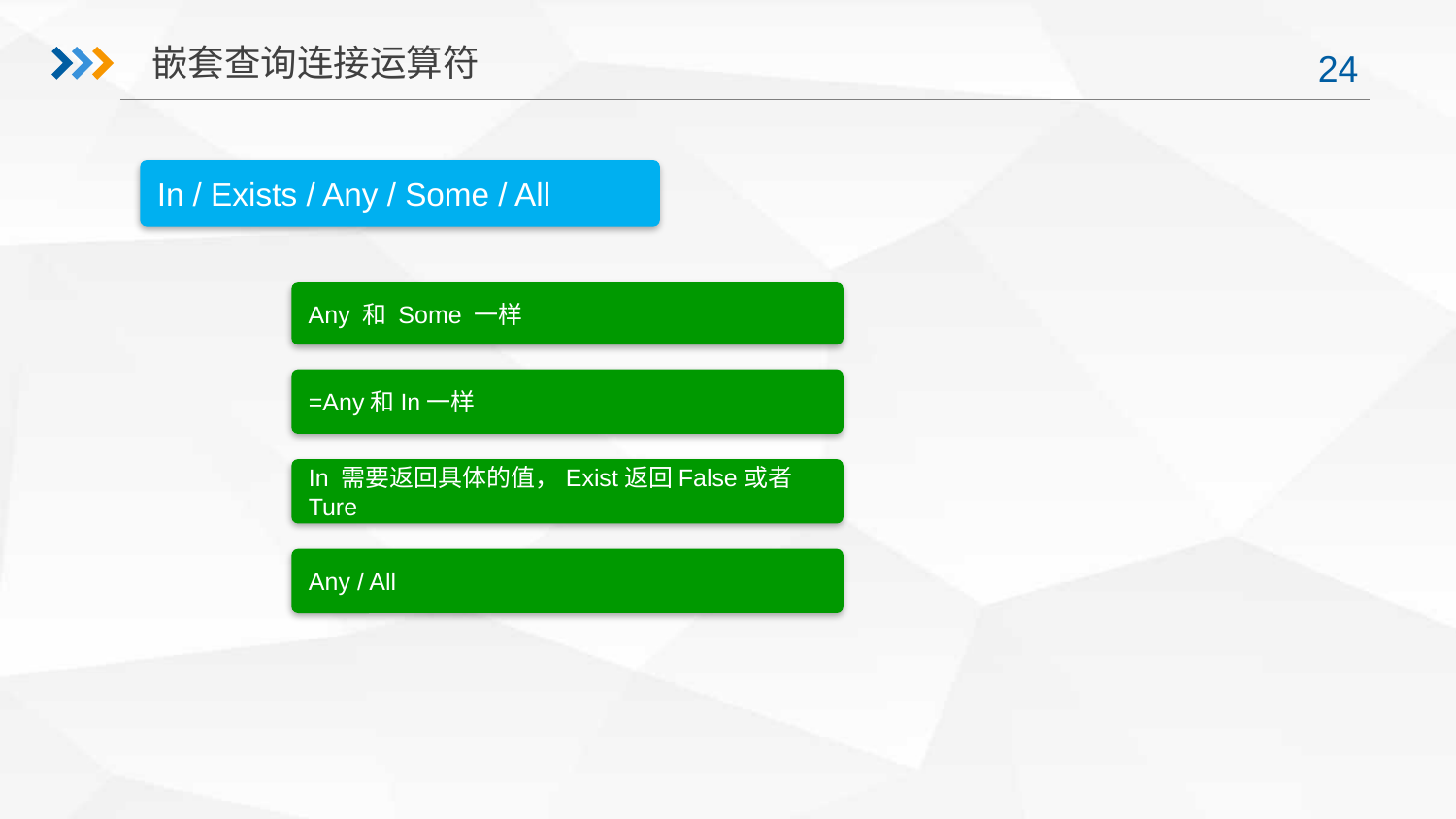

嵌套查询连接运算符
In / Exists / Any / Some / All
Any 和 Some 一样
=Any和In一样
In 需要返回具体的值，Exist返回False或者Ture
Any / All